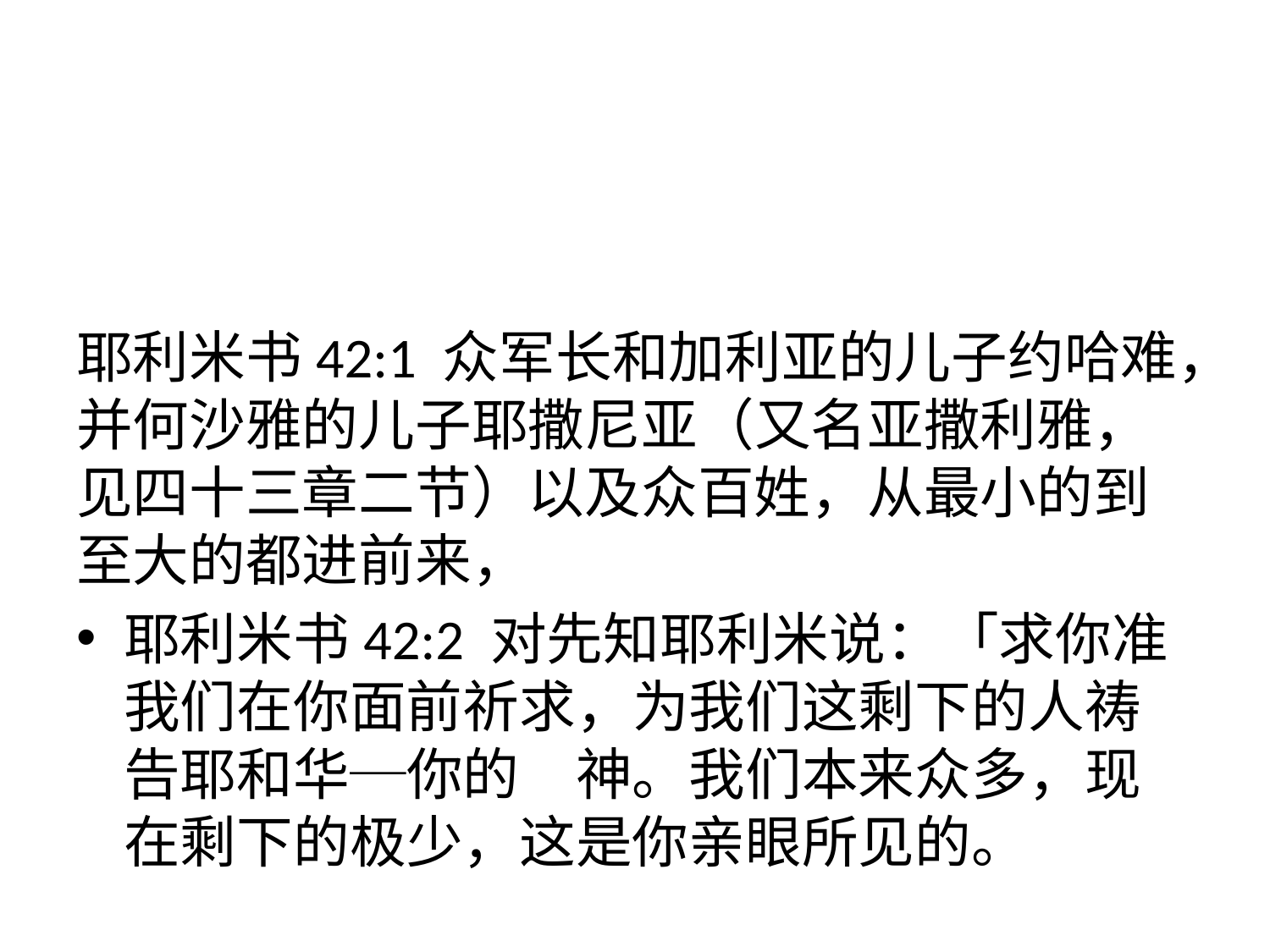

#

耶利米书42:1 众军长和加利亚的儿子约哈难，并何沙雅的儿子耶撒尼亚（又名亚撒利雅，见四十三章二节）以及众百姓，从最小的到至大的都进前来，
耶利米书42:2 对先知耶利米说：「求你准我们在你面前祈求，为我们这剩下的人祷告耶和华─你的　神。我们本来众多，现在剩下的极少，这是你亲眼所见的。